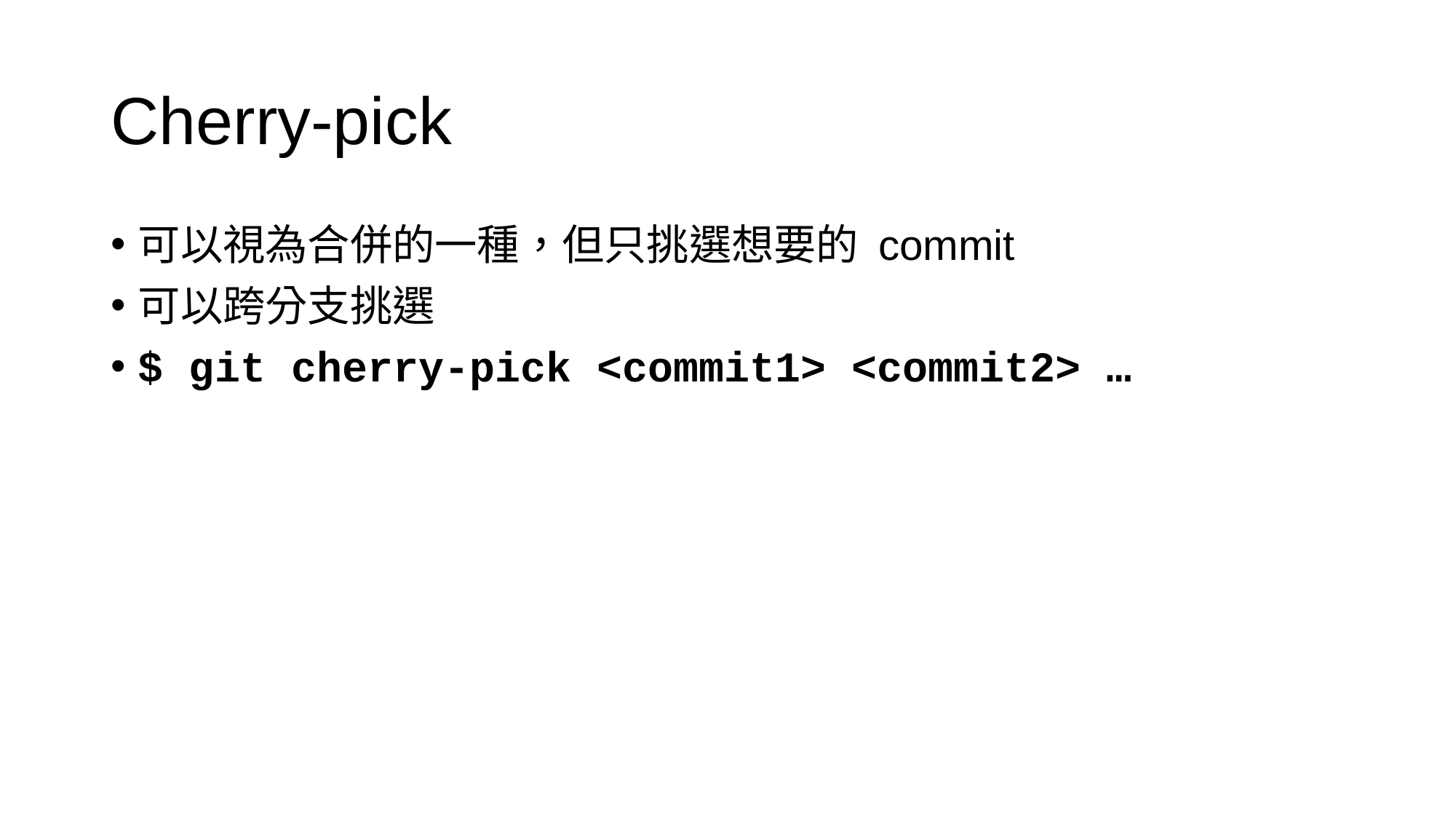

# Cherry-pick
可以視為合併的一種，但只挑選想要的 commit
可以跨分支挑選
$ git cherry-pick <commit1> <commit2> …